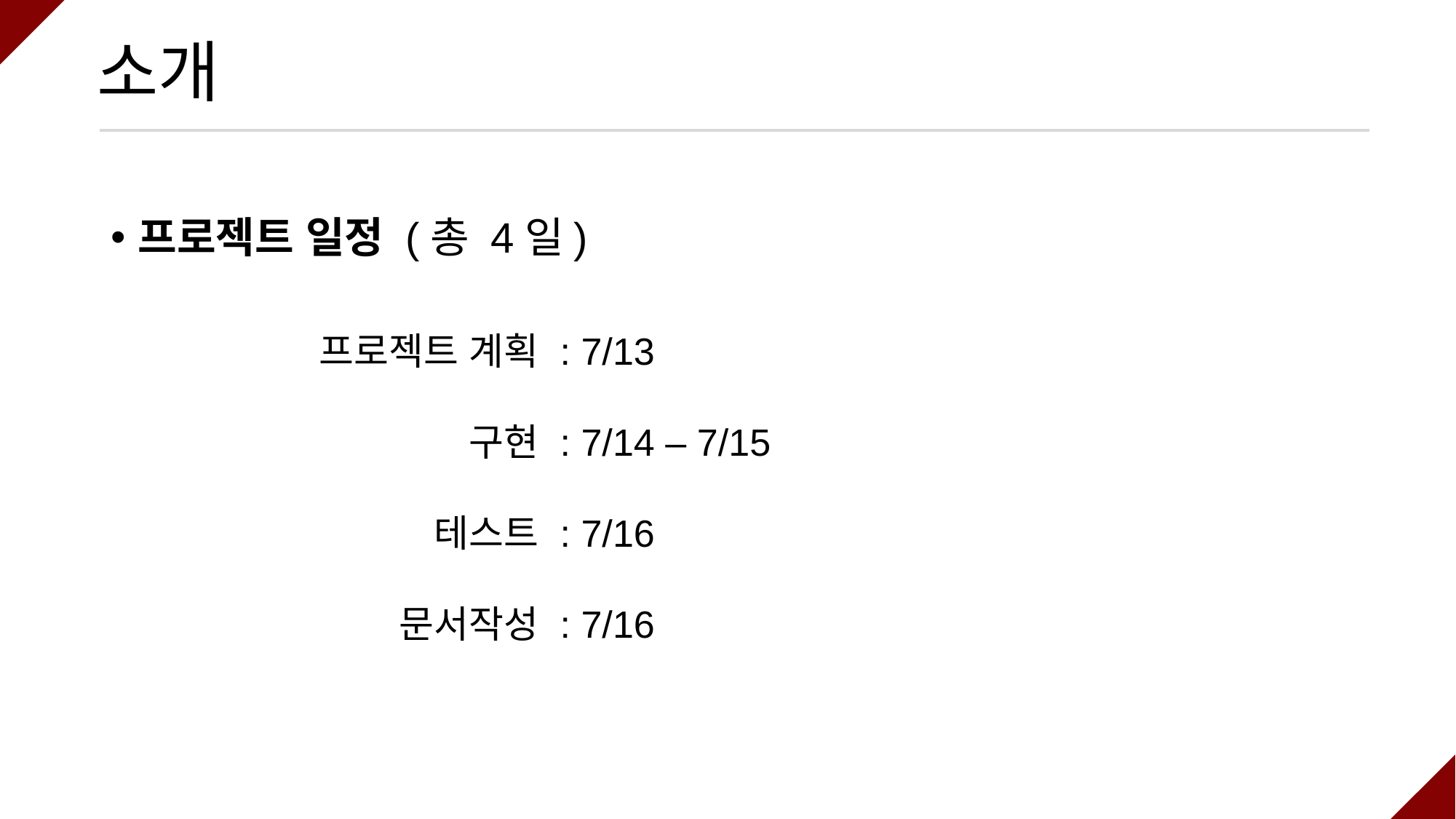

# 소개
프로젝트 일정 (총 4일)

: 7/13

: 7/14 – 7/15

: 7/16

: 7/16

프로젝트 계획

구현

테스트

문서작성